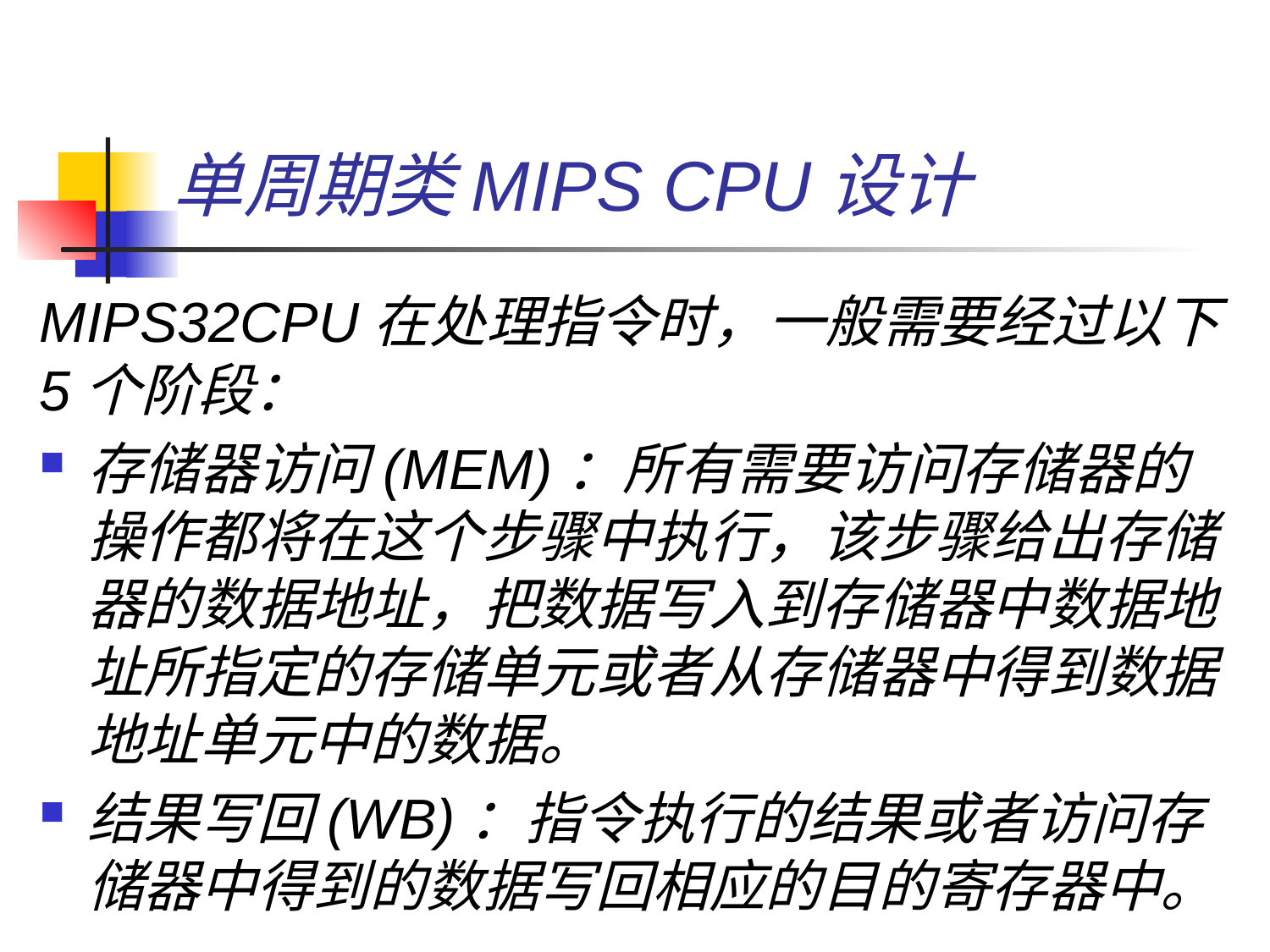

# 单周期类MIPS CPU设计
MIPS32CPU在处理指令时，一般需要经过以下5个阶段：
存储器访问(MEM)：所有需要访问存储器的操作都将在这个步骤中执行，该步骤给出存储器的数据地址，把数据写入到存储器中数据地址所指定的存储单元或者从存储器中得到数据地址单元中的数据。
结果写回(WB)：指令执行的结果或者访问存储器中得到的数据写回相应的目的寄存器中。